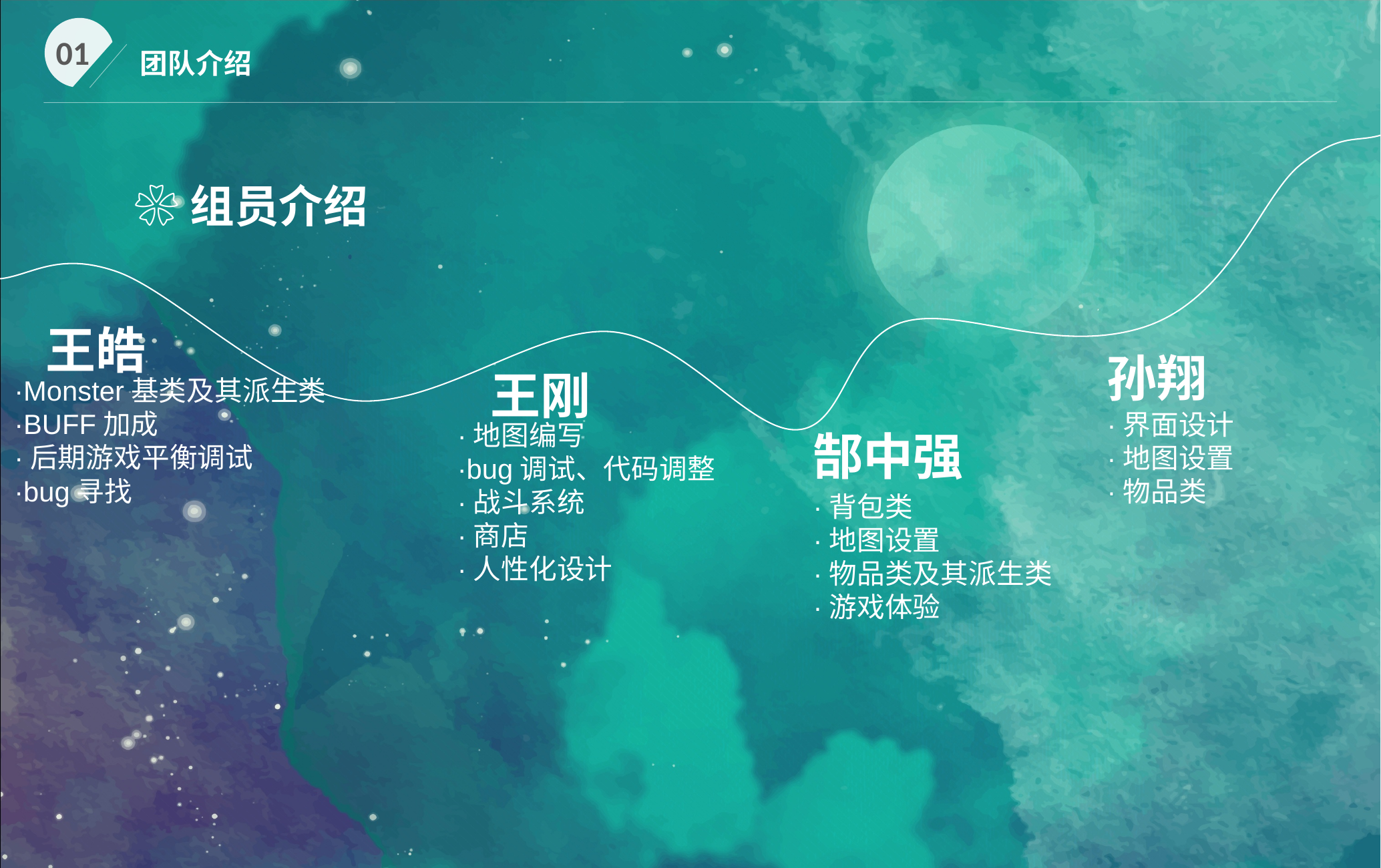

01
团队介绍

❀组员介绍

王皓
孙翔
王刚
·Monster基类及其派生类
·BUFF加成
·后期游戏平衡调试
·bug寻找
郜中强
·界面设计
·地图设置
·物品类
·地图编写
·bug调试、代码调整
·战斗系统
·商店
·人性化设计
·背包类
·地图设置
·物品类及其派生类
·游戏体验